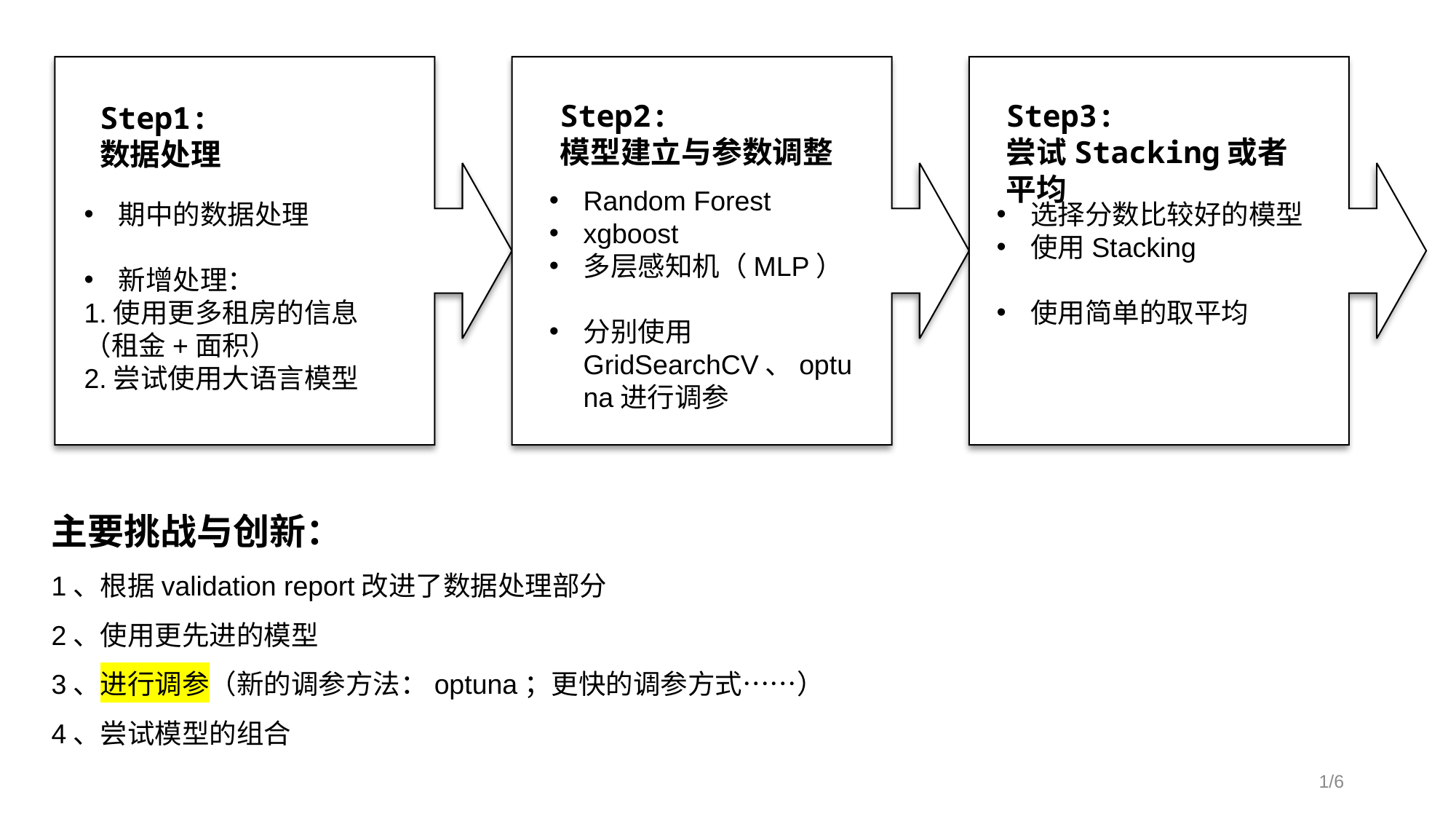

Step2:
模型建立与参数调整
Step3:
尝试Stacking或者平均
Step1:
数据处理
Random Forest
xgboost
多层感知机（MLP）

分别使用GridSearchCV、optuna进行调参
期中的数据处理

新增处理：
1.使用更多租房的信息
（租金+面积）
2.尝试使用大语言模型
选择分数比较好的模型
使用Stacking

使用简单的取平均
主要挑战与创新：
1、根据validation report改进了数据处理部分
2、使用更先进的模型
3、进行调参（新的调参方法：optuna；更快的调参方式……）
4、尝试模型的组合
1/6